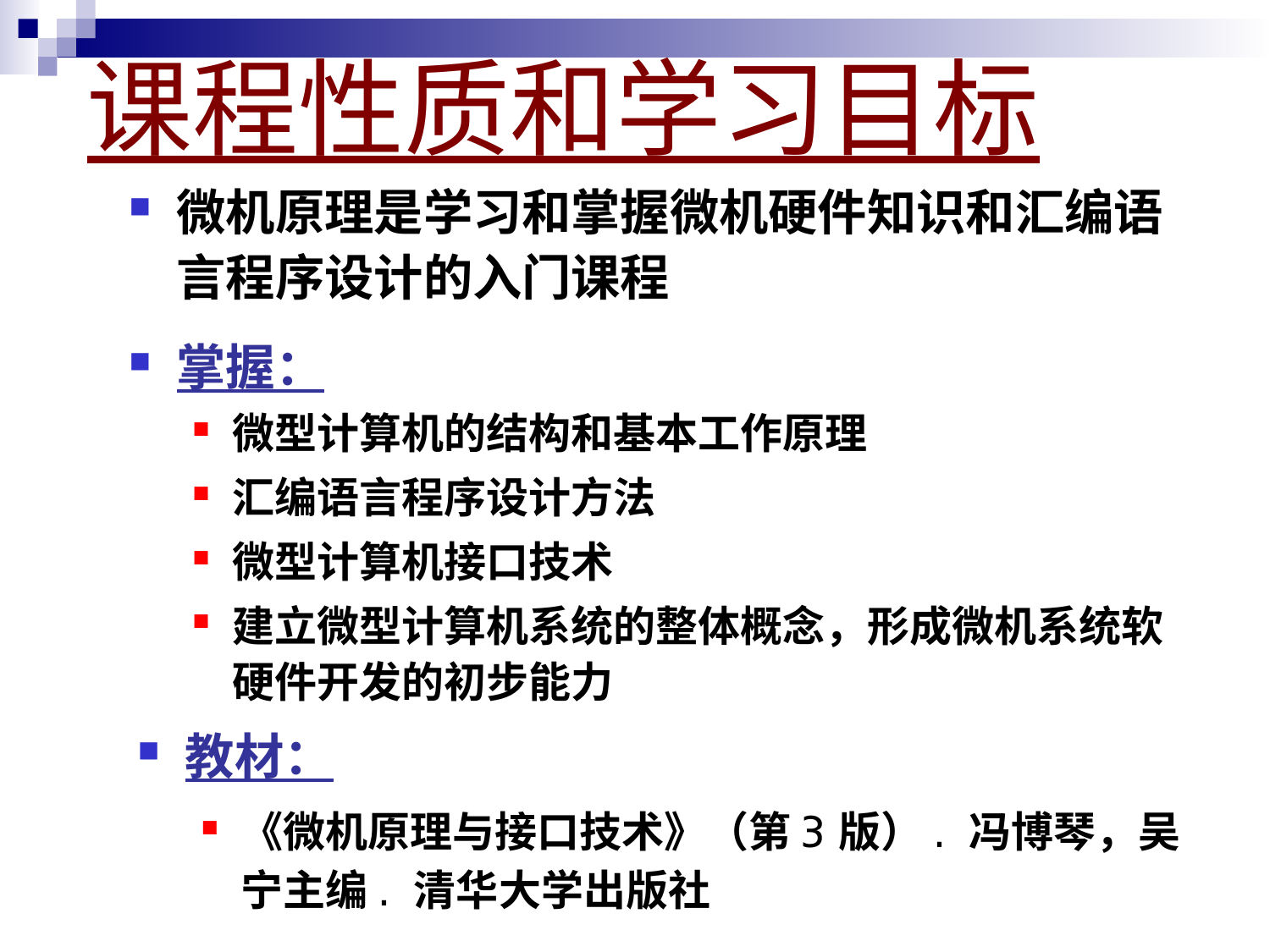

课程性质和学习目标
微机原理是学习和掌握微机硬件知识和汇编语言程序设计的入门课程
掌握：
微型计算机的结构和基本工作原理
汇编语言程序设计方法
微型计算机接口技术
建立微型计算机系统的整体概念，形成微机系统软硬件开发的初步能力
教材：
《微机原理与接口技术》（第3版）. 冯博琴，吴宁主编. 清华大学出版社